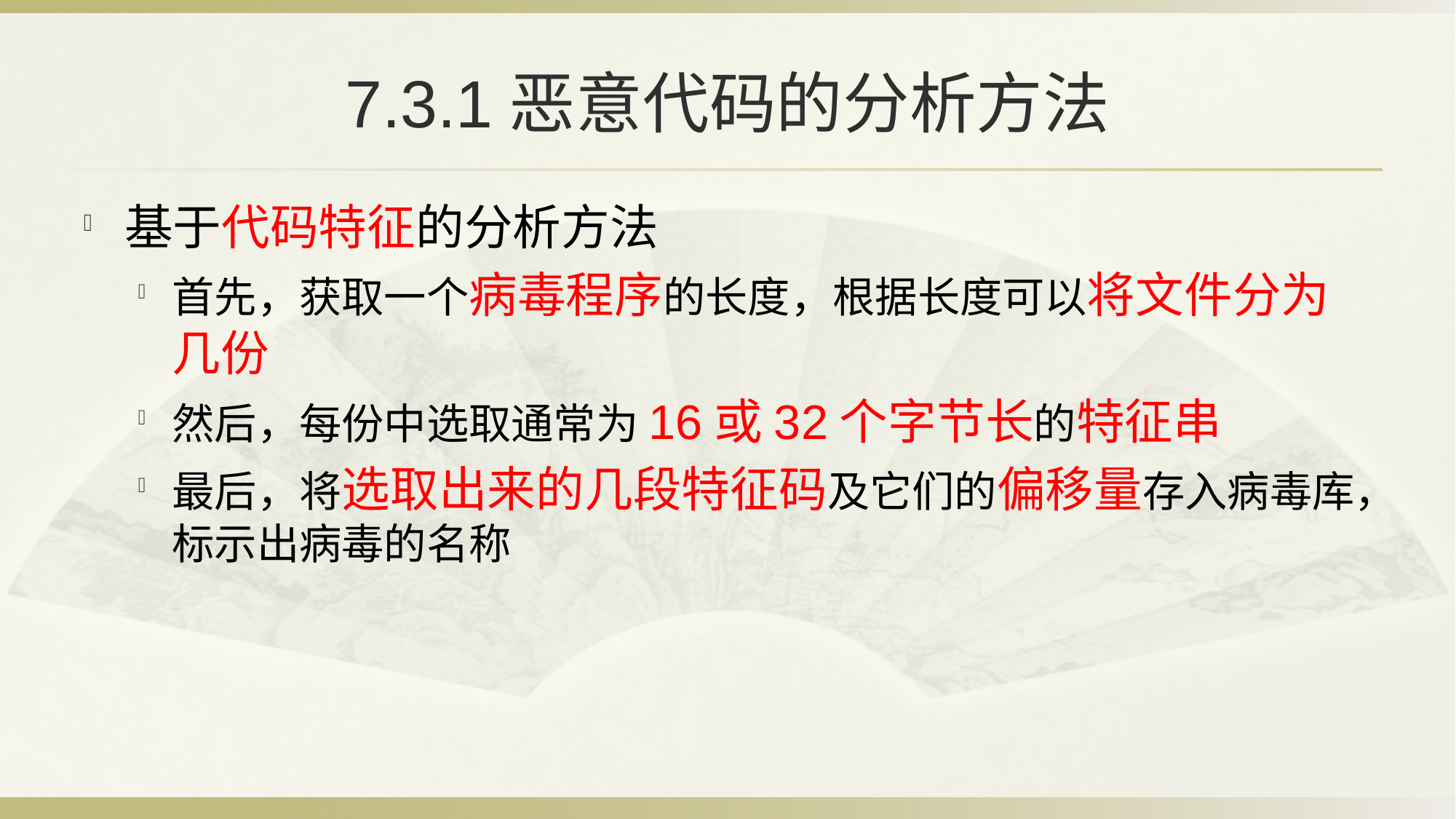

# 7.3.1恶意代码的分析方法
基于代码特征的分析方法
首先，获取一个病毒程序的长度，根据长度可以将文件分为几份
然后，每份中选取通常为16或32个字节长的特征串
最后，将选取出来的几段特征码及它们的偏移量存入病毒库，标示出病毒的名称